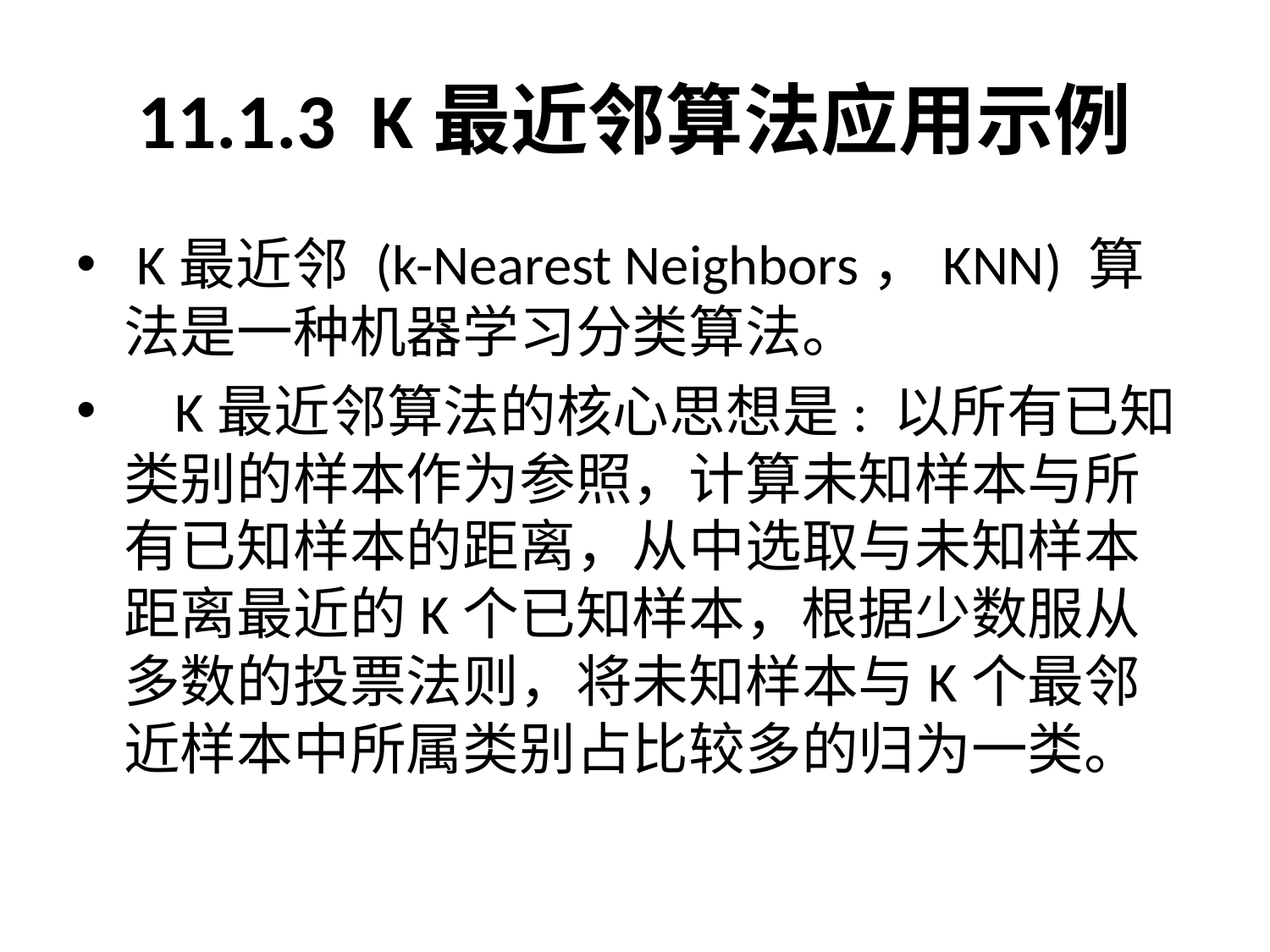

# 11.1.3  K最近邻算法应用示例
 K最近邻 (k-Nearest Neighbors，KNN) 算法是一种机器学习分类算法。
    K最近邻算法的核心思想是: 以所有已知类别的样本作为参照，计算未知样本与所有已知样本的距离，从中选取与未知样本距离最近的K个已知样本，根据少数服从多数的投票法则，将未知样本与K个最邻近样本中所属类别占比较多的归为一类。